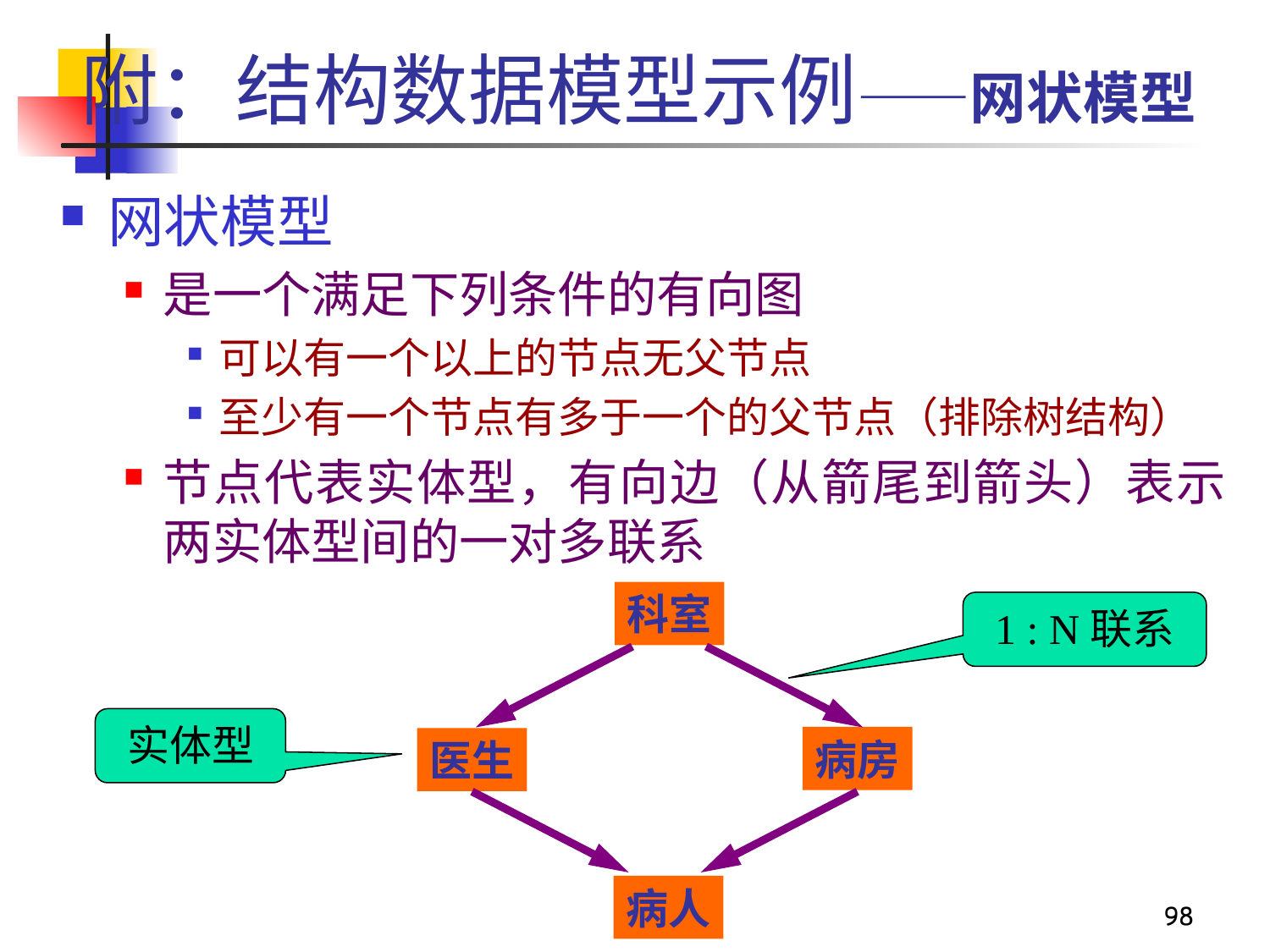

# 附：结构数据模型示例——网状模型
网状模型
是一个满足下列条件的有向图
可以有一个以上的节点无父节点
至少有一个节点有多于一个的父节点（排除树结构）
节点代表实体型，有向边（从箭尾到箭头）表示两实体型间的一对多联系
科室
1 : N联系

实体型
病房
医生

病人
98